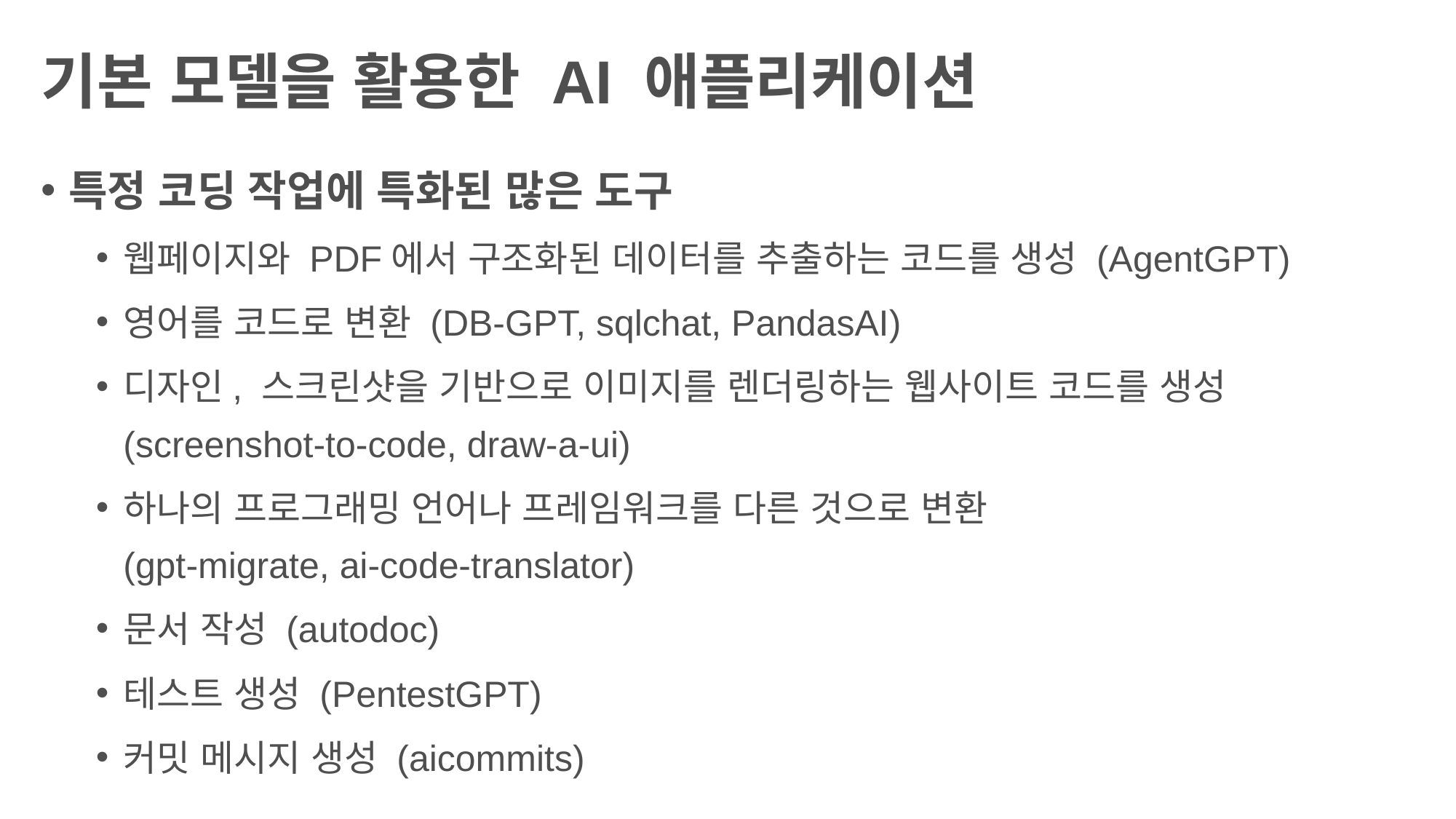

# 기본 모델을 활용한 AI 애플리케이션
특정 코딩 작업에 특화된 많은 도구
웹페이지와 PDF에서 구조화된 데이터를 추출하는 코드를 생성 (AgentGPT)
영어를 코드로 변환 (DB-GPT, sqlchat, PandasAI)
디자인, 스크린샷을 기반으로 이미지를 렌더링하는 웹사이트 코드를 생성
(screenshot-to-code, draw-a-ui)
하나의 프로그래밍 언어나 프레임워크를 다른 것으로 변환
(gpt-migrate, ai-code-translator)
문서 작성 (autodoc)
테스트 생성 (PentestGPT)
커밋 메시지 생성 (aicommits)